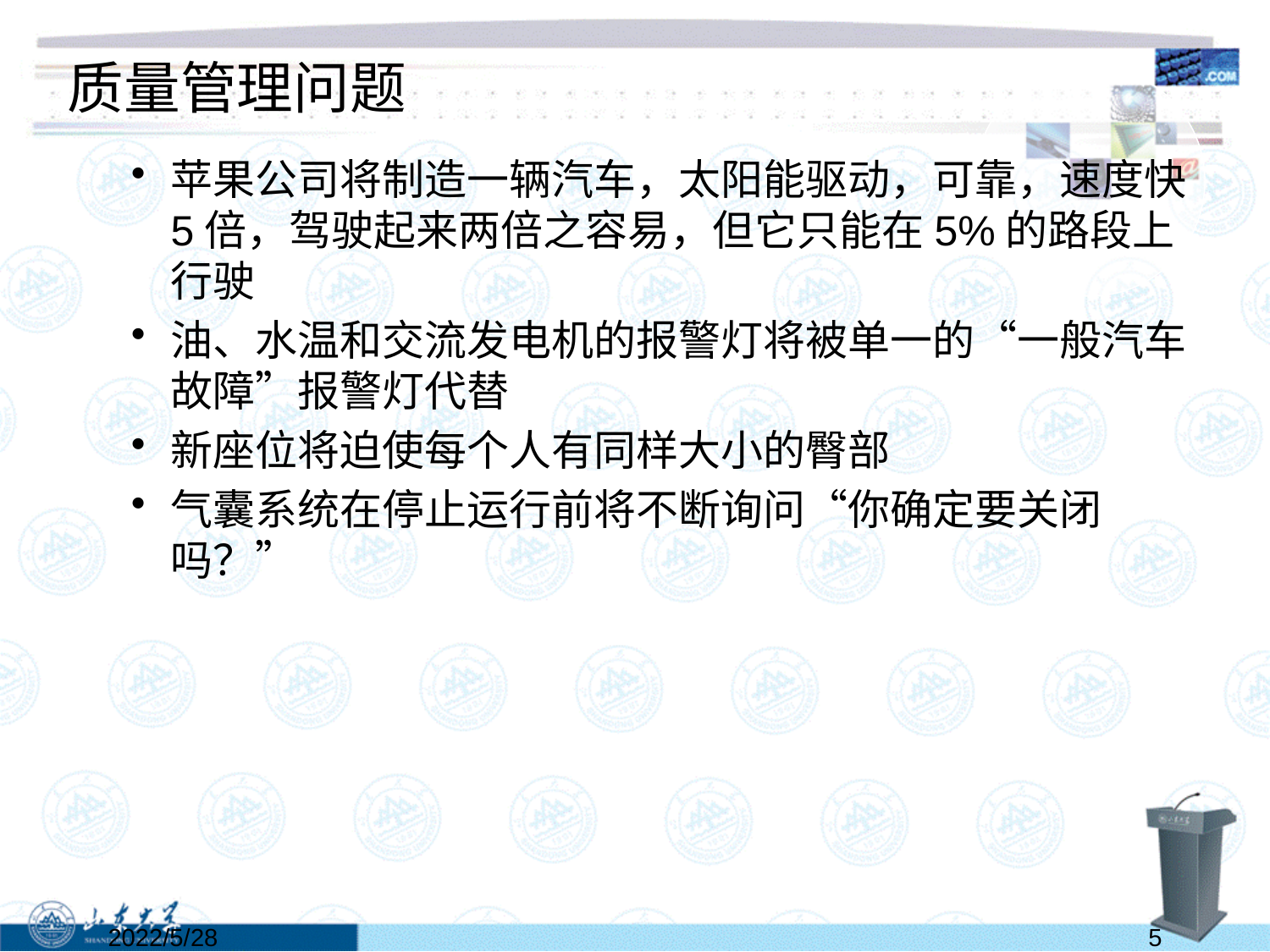

# 质量管理问题
苹果公司将制造一辆汽车，太阳能驱动，可靠，速度快5倍，驾驶起来两倍之容易，但它只能在5%的路段上行驶
油、水温和交流发电机的报警灯将被单一的“一般汽车故障”报警灯代替
新座位将迫使每个人有同样大小的臀部
气囊系统在停止运行前将不断询问“你确定要关闭吗？”
2022/5/28
5